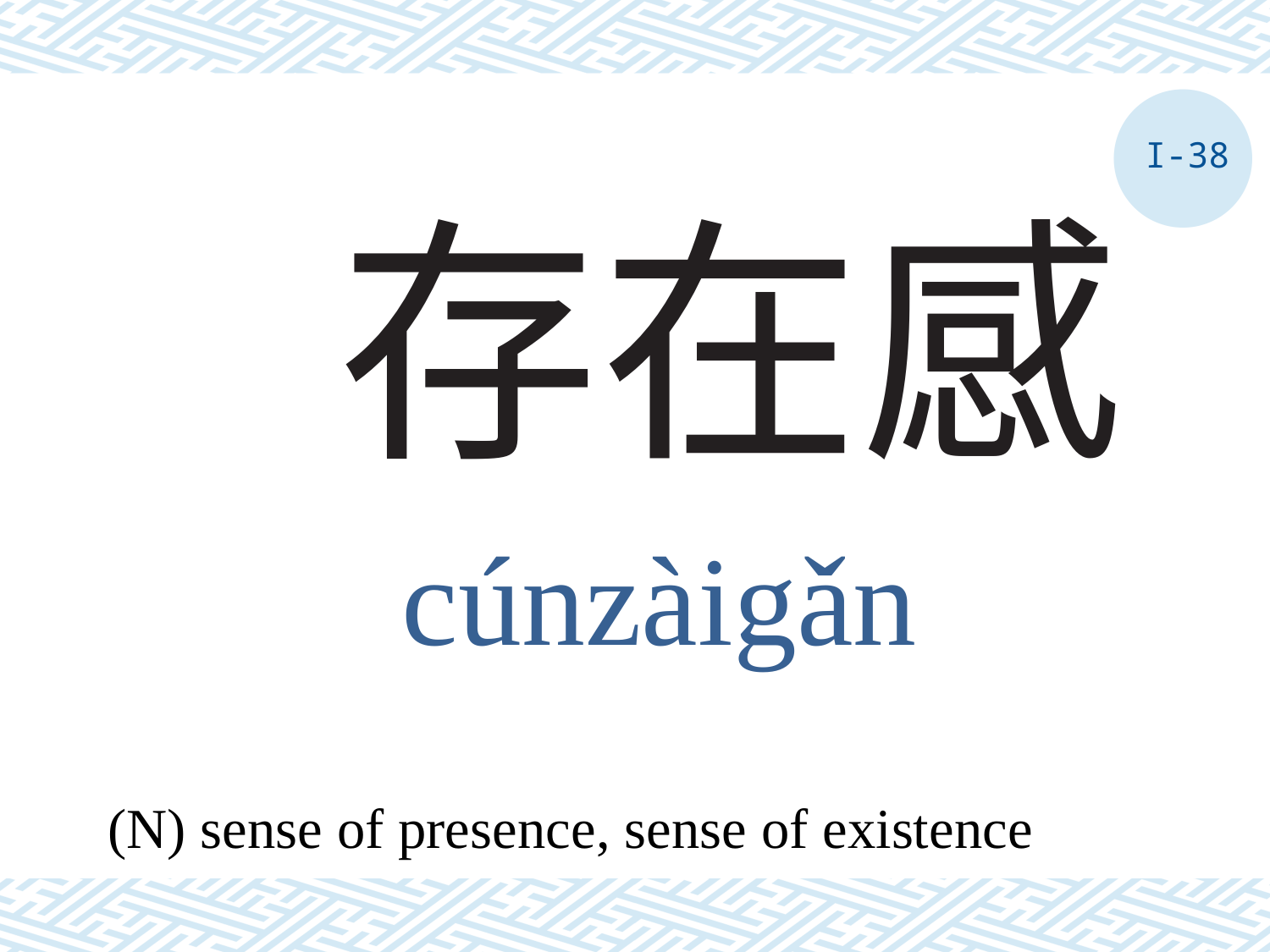

I-38

# 存在感
cúnzàigǎn
(N) sense of presence, sense of existence